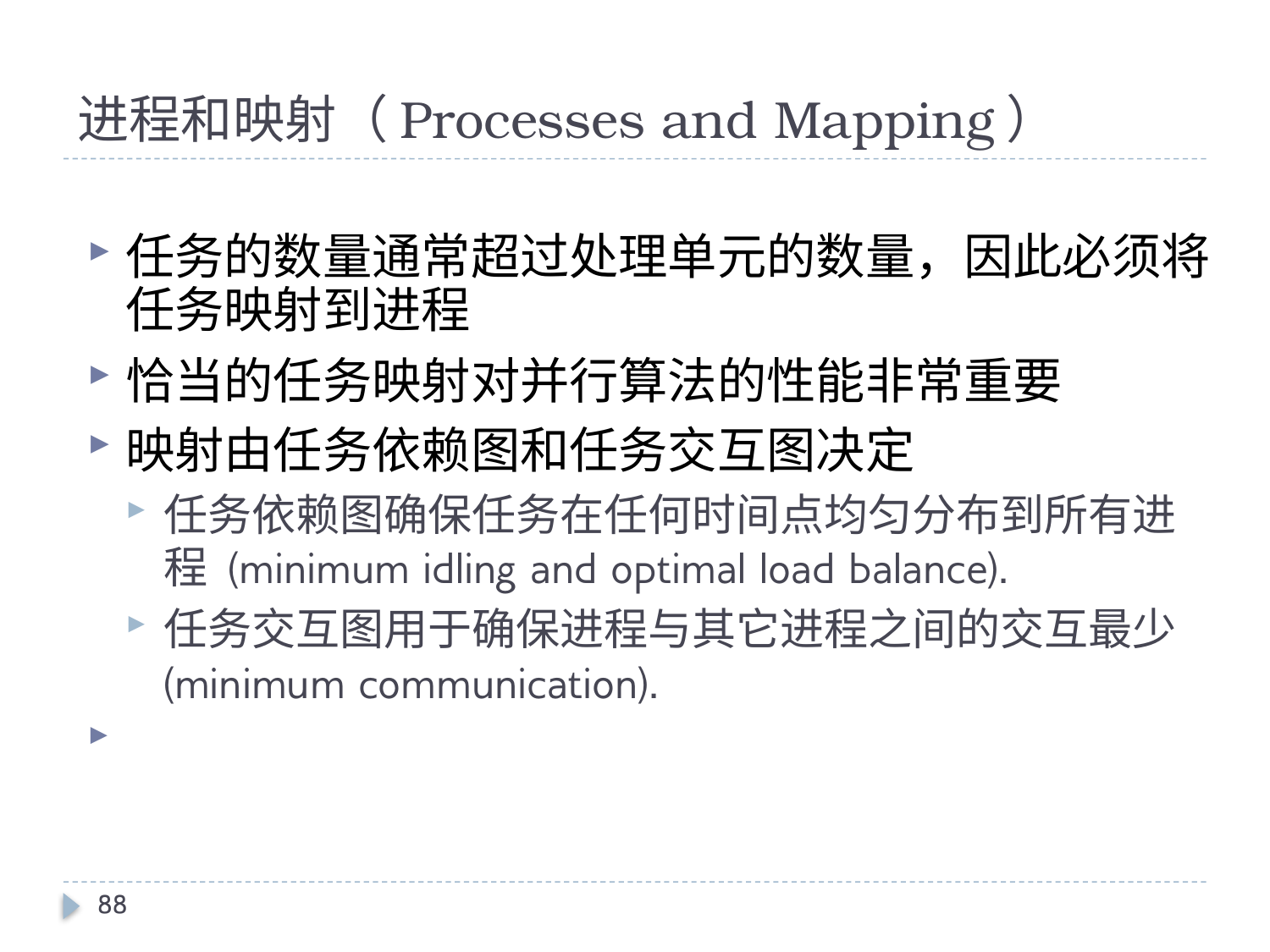

# 进程和映射（Processes and Mapping）
任务的数量通常超过处理单元的数量，因此必须将任务映射到进程
恰当的任务映射对并行算法的性能非常重要
映射由任务依赖图和任务交互图决定
任务依赖图确保任务在任何时间点均匀分布到所有进程 (minimum idling and optimal load balance).
任务交互图用于确保进程与其它进程之间的交互最少 (minimum communication).

88